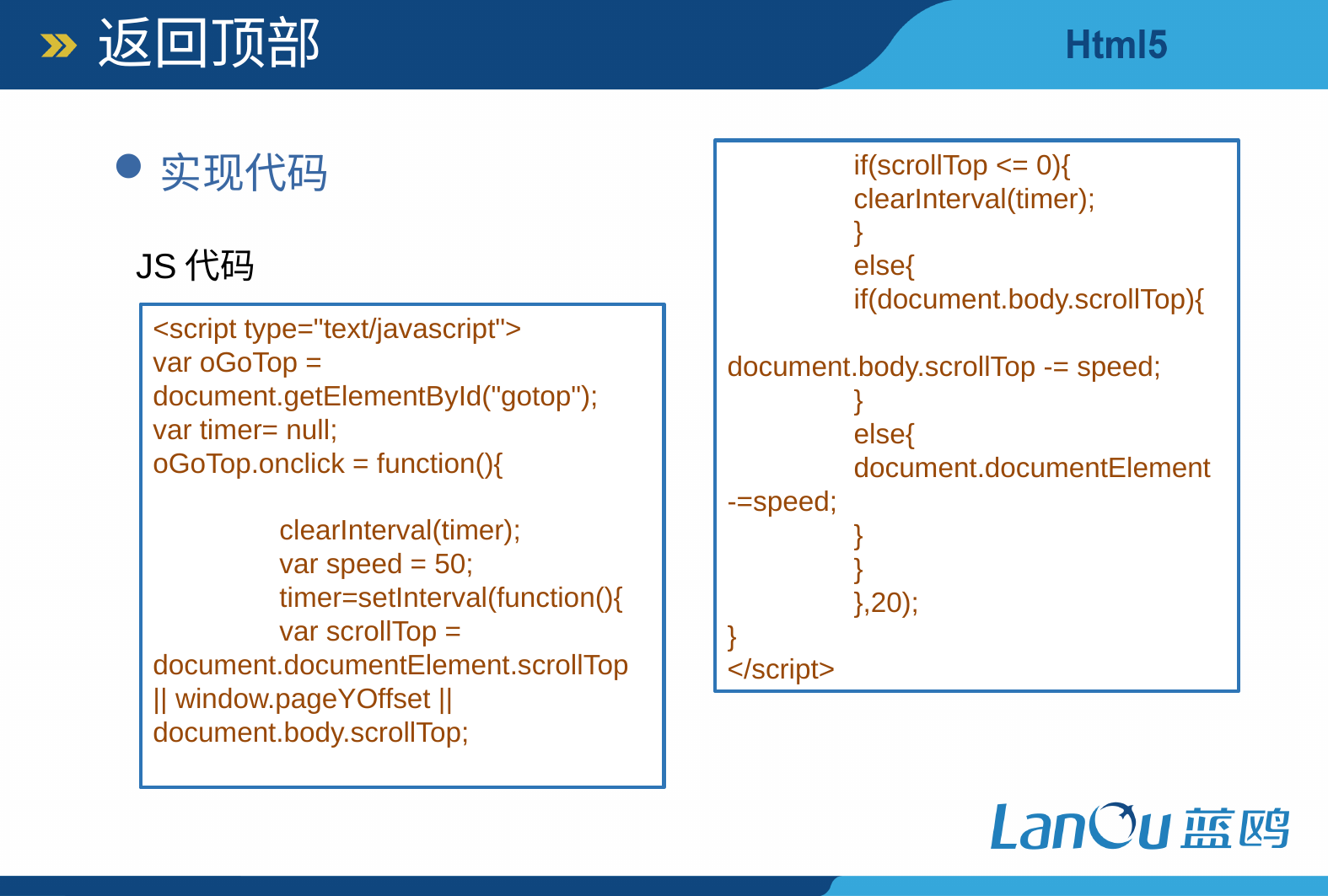

返回顶部
实现代码
	if(scrollTop <= 0){
	clearInterval(timer);
	}
	else{
	if(document.body.scrollTop){		document.body.scrollTop -= speed;
	}
	else{
	document.documentElement -=speed;
	}
	}
	},20);
}
</script>
JS代码
<script type="text/javascript">
var oGoTop = document.getElementById("gotop");
var timer= null;
oGoTop.onclick = function(){

	clearInterval(timer);
	var speed = 50;
	timer=setInterval(function(){
	var scrollTop = document.documentElement.scrollTop || window.pageYOffset || document.body.scrollTop;